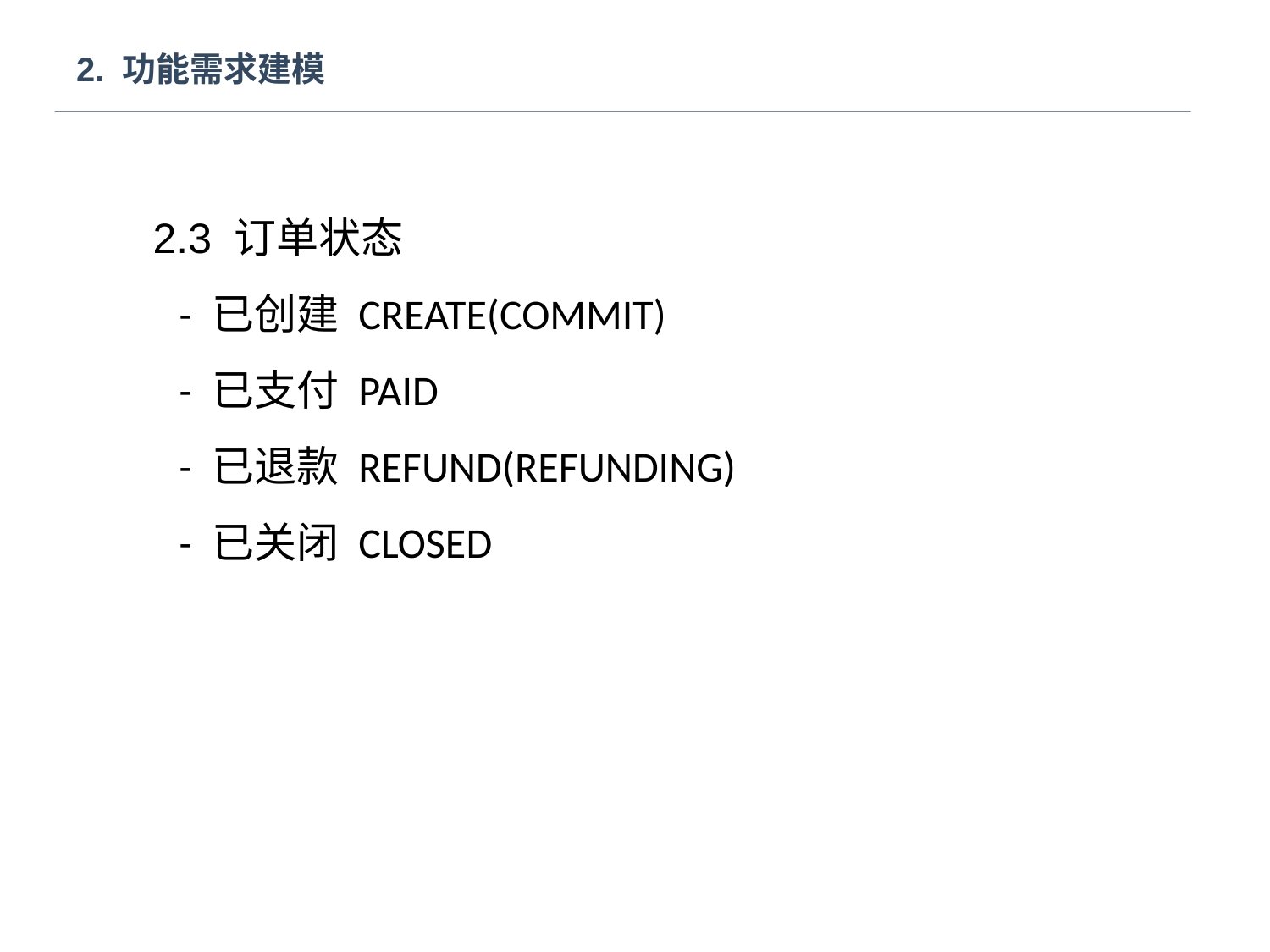

2. 功能需求建模

 2.3 订单状态
    - 已创建 CREATE(COMMIT)
    - 已支付 PAID
    - 已退款 REFUND(REFUNDING)
    - 已关闭 CLOSED